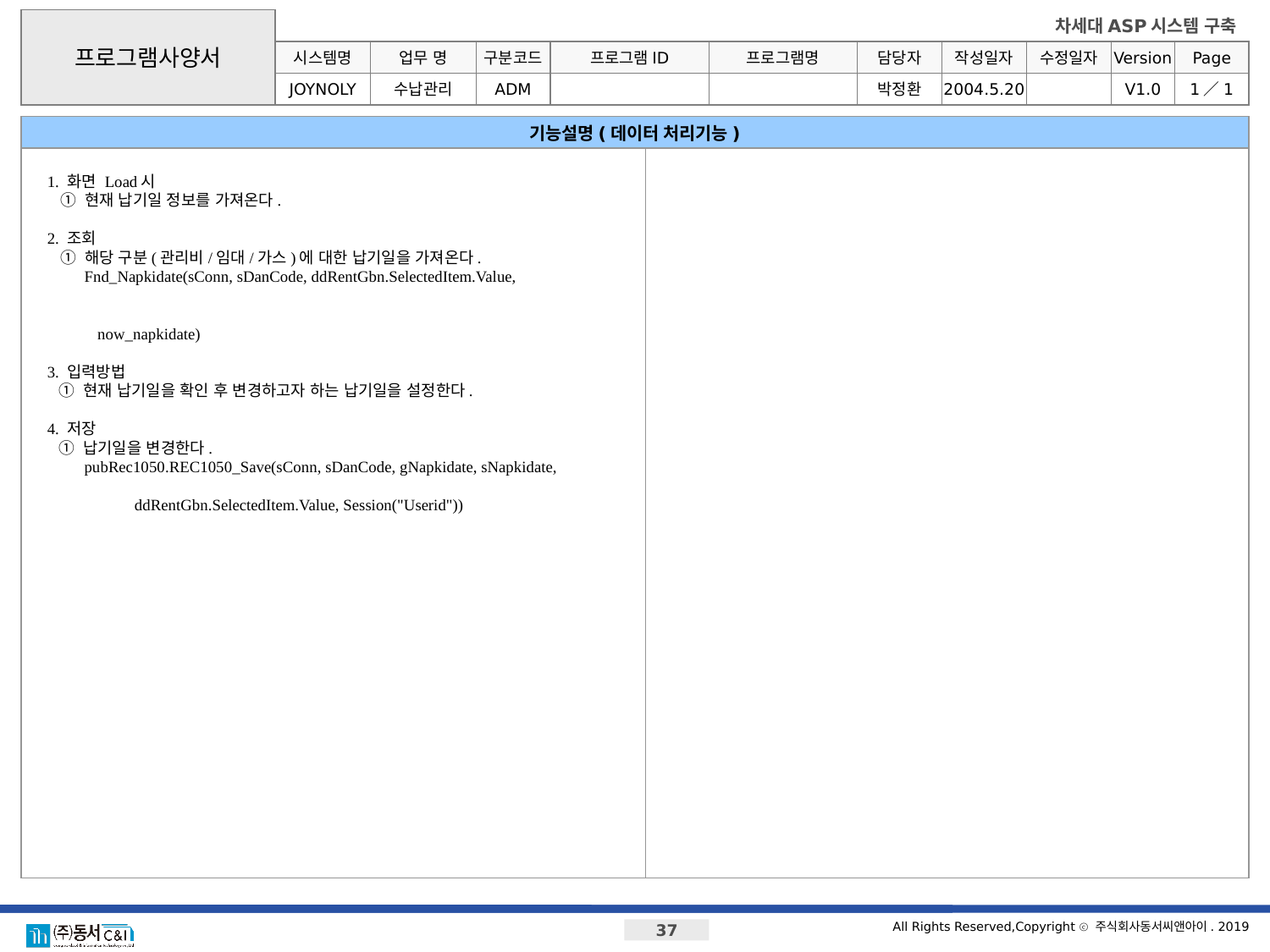

프로그램사양서
시스템명
업무 명
구분코드
JOYNOLY
수납관리
ADM

박정환
기능설명(데이터 처리기능)

1. 화면 Load시
   ① 현재 납기일 정보를 가져온다.

2. 조회
   ① 해당 구분(관리비/임대/가스)에 대한 납기일을 가져온다.
 		Fnd_Napkidate(sConn, sDanCode, ddRentGbn.SelectedItem.Value,
																			now_napkidate)

3. 입력방법
	① 현재 납기일을 확인 후 변경하고자 하는 납기일을 설정한다.

4. 저장
	① 납기일을 변경한다.
		pubRec1050.REC1050_Save(sConn, sDanCode, gNapkidate, sNapkidate, 												ddRentGbn.SelectedItem.Value, Session("Userid"))